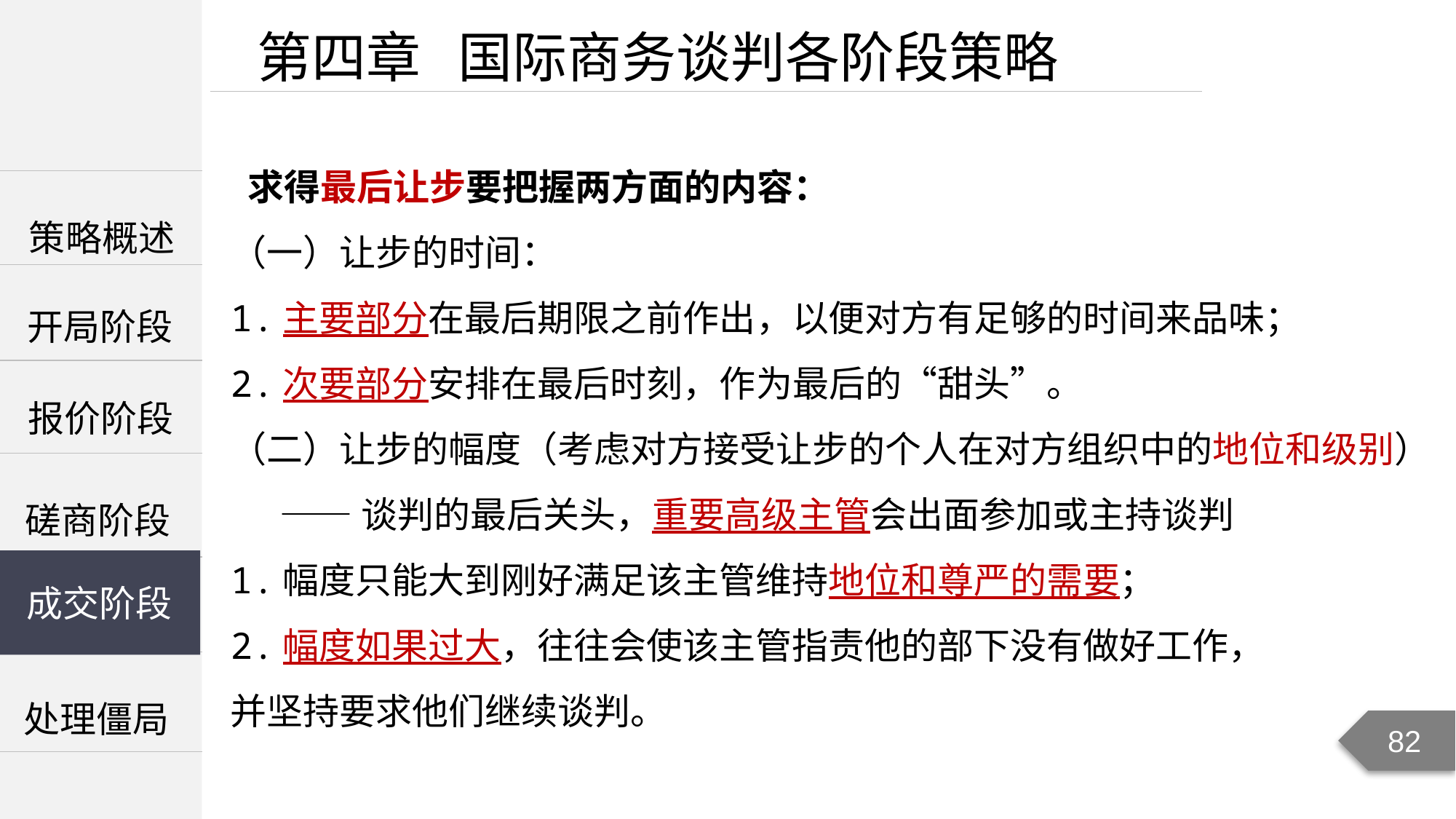

第四章   国际商务谈判各阶段策略
 求得最后让步要把握两方面的内容：
（一）让步的时间：
1.主要部分在最后期限之前作出，以便对方有足够的时间来品味；
2.次要部分安排在最后时刻，作为最后的“甜头”。
（二）让步的幅度（考虑对方接受让步的个人在对方组织中的地位和级别）
      ——谈判的最后关头，重要高级主管会出面参加或主持谈判
1.幅度只能大到刚好满足该主管维持地位和尊严的需要；
2.幅度如果过大，往往会使该主管指责他的部下没有做好工作，
并坚持要求他们继续谈判。
|  |
| --- |
|  |
|  |
策略概述
开局阶段
报价阶段

磋商阶段

成交阶段
成交阶段

处理僵局
82